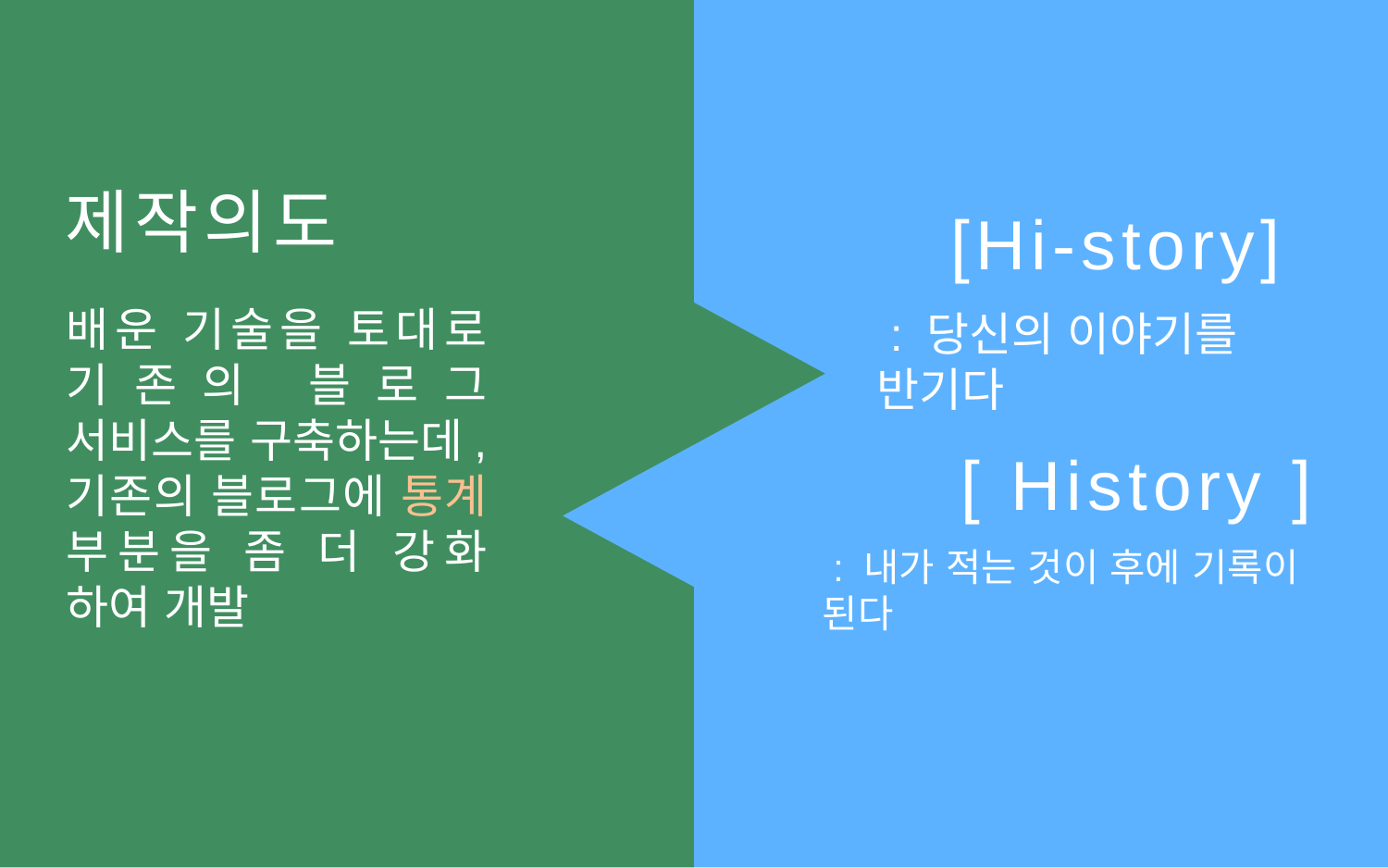

제작의도

제작의도
[Hi-story]
배운 기술을 토대로 기존의 블로그 서비스를 구축하는데, 기존의 블로그에 통계 부분을 좀 더 강화 하여 개발
 : 당신의 이야기를 반기다

[ History ]

 : 내가 적는 것이 후에 기록이 된다